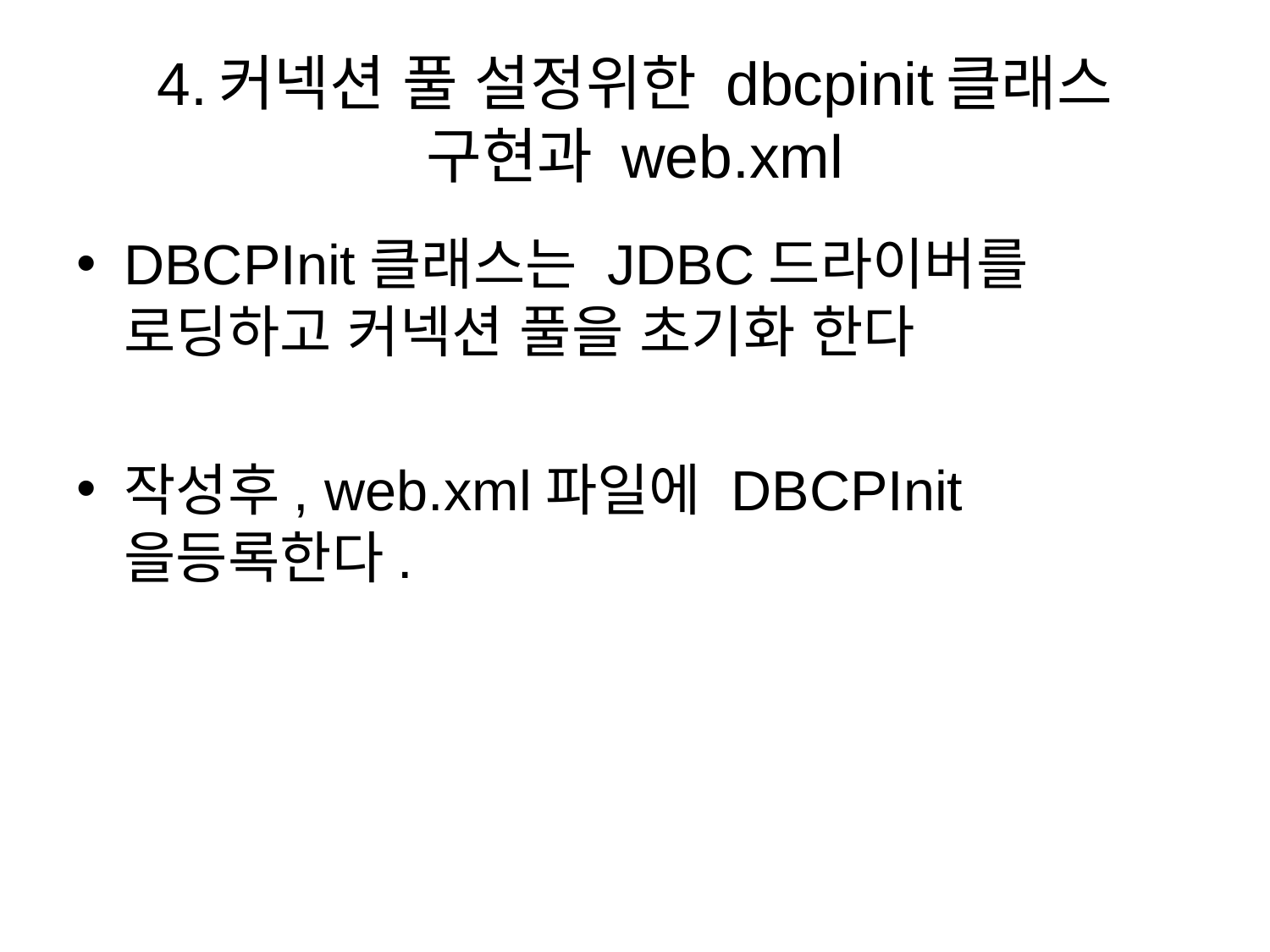

# 4.커넥션 풀 설정위한 dbcpinit클래스 구현과 web.xml
DBCPInit클래스는 JDBC드라이버를 로딩하고 커넥션 풀을 초기화 한다

작성후, web.xml파일에 DBCPInit을등록한다.